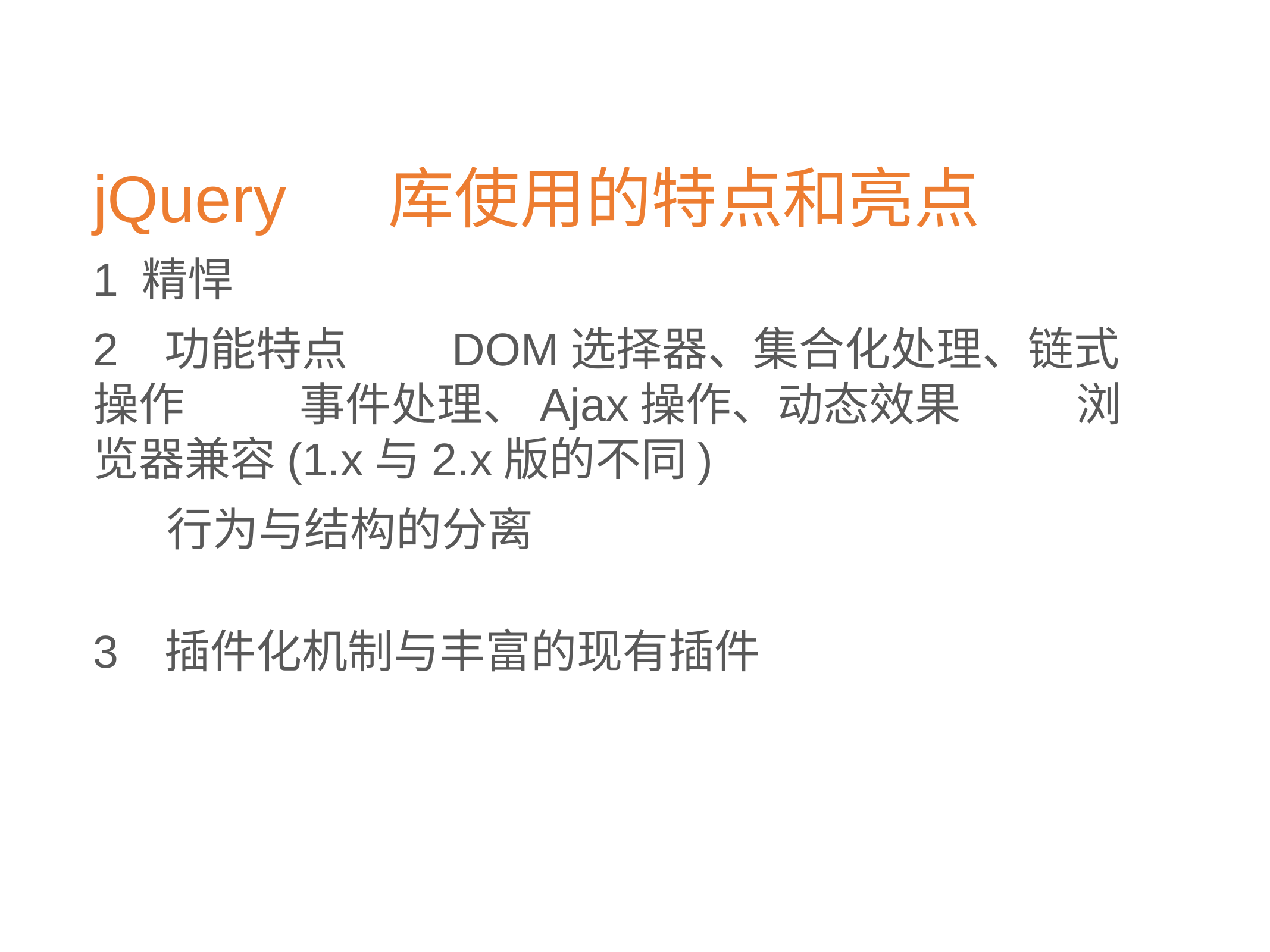

jQuery  库使用的特点和亮点 
1 精悍
2 功能特点    DOM选择器、集合化处理、链式操作    事件处理、Ajax操作、动态效果    浏览器兼容(1.x与2.x版的不同) 
   行为与结构的分离 
3 插件化机制与丰富的现有插件 